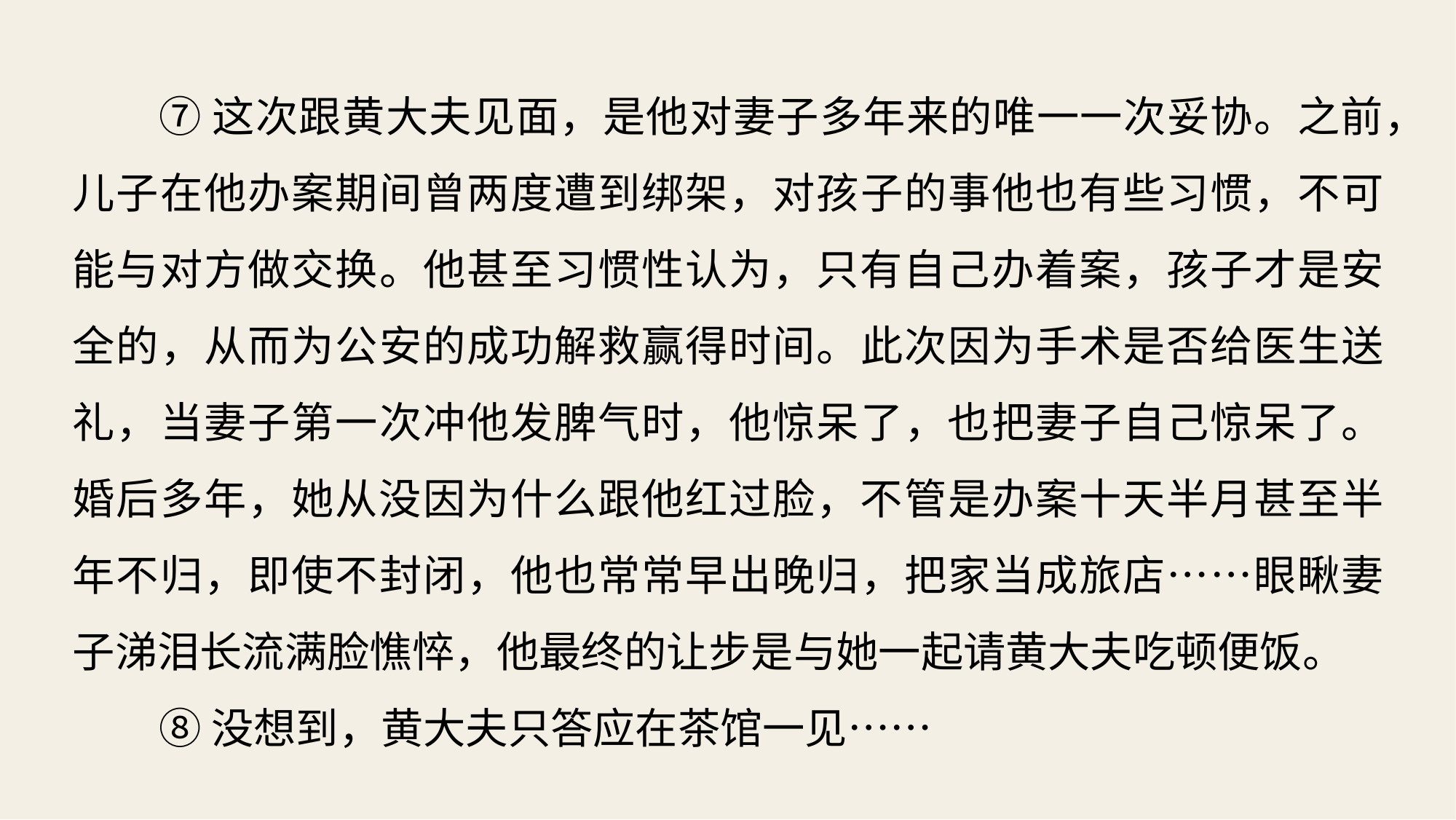

⑦这次跟黄大夫见面，是他对妻子多年来的唯一一次妥协。之前，儿子在他办案期间曾两度遭到绑架，对孩子的事他也有些习惯，不可能与对方做交换。他甚至习惯性认为，只有自己办着案，孩子才是安全的，从而为公安的成功解救赢得时间。此次因为手术是否给医生送礼，当妻子第一次冲他发脾气时，他惊呆了，也把妻子自己惊呆了。婚后多年，她从没因为什么跟他红过脸，不管是办案十天半月甚至半年不归，即使不封闭，他也常常早出晚归，把家当成旅店……眼瞅妻子涕泪长流满脸憔悴，他最终的让步是与她一起请黄大夫吃顿便饭。
⑧没想到，黄大夫只答应在茶馆一见……